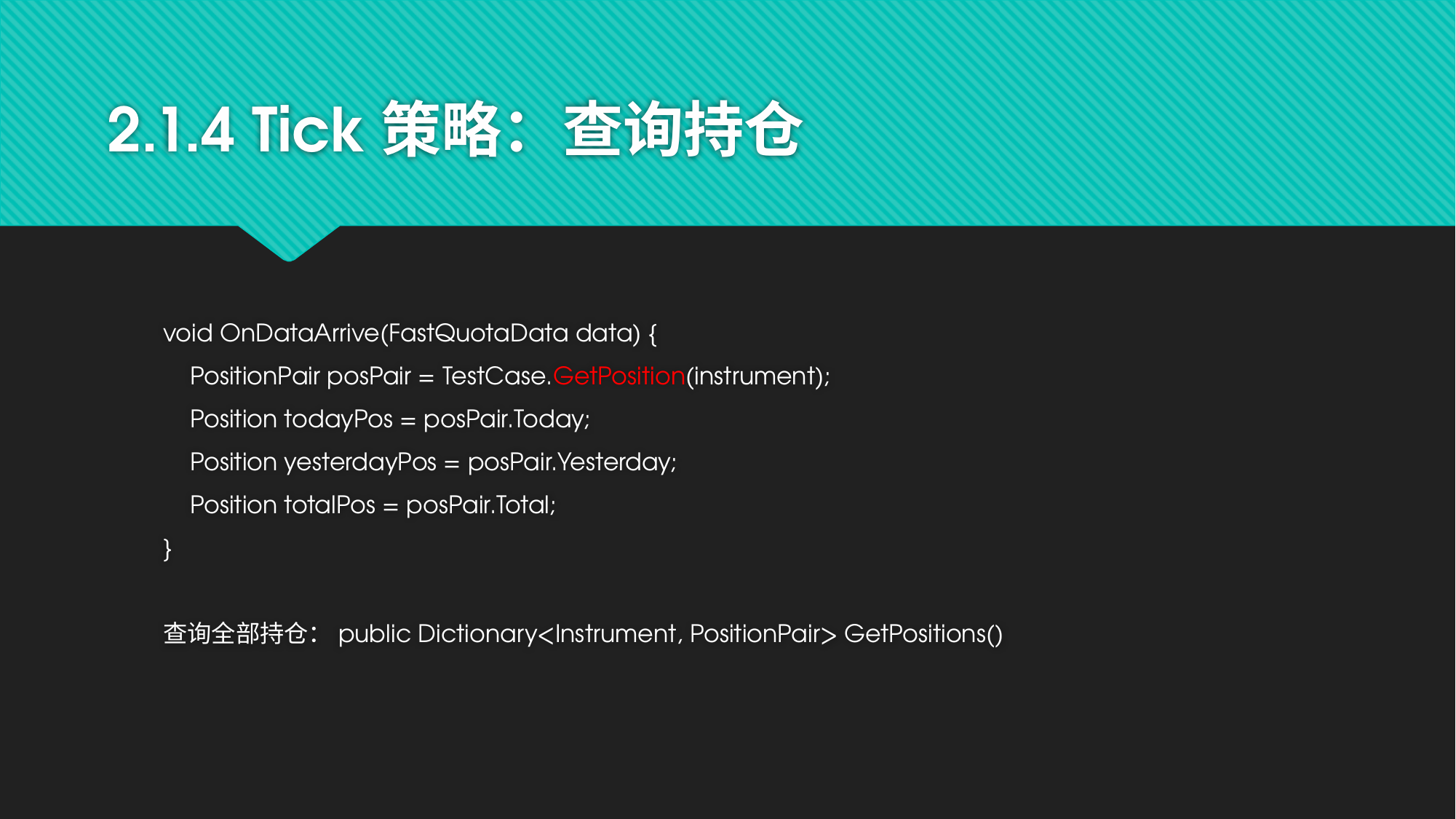

# 2.1.4 Tick策略：查询持仓
void OnDataArrive(FastQuotaData data) {
    PositionPair posPair = TestCase.GetPosition(instrument);
    Position todayPos = posPair.Today;
    Position yesterdayPos = posPair.Yesterday;
    Position totalPos = posPair.Total;
}

查询全部持仓：public Dictionary<Instrument, PositionPair> GetPositions()